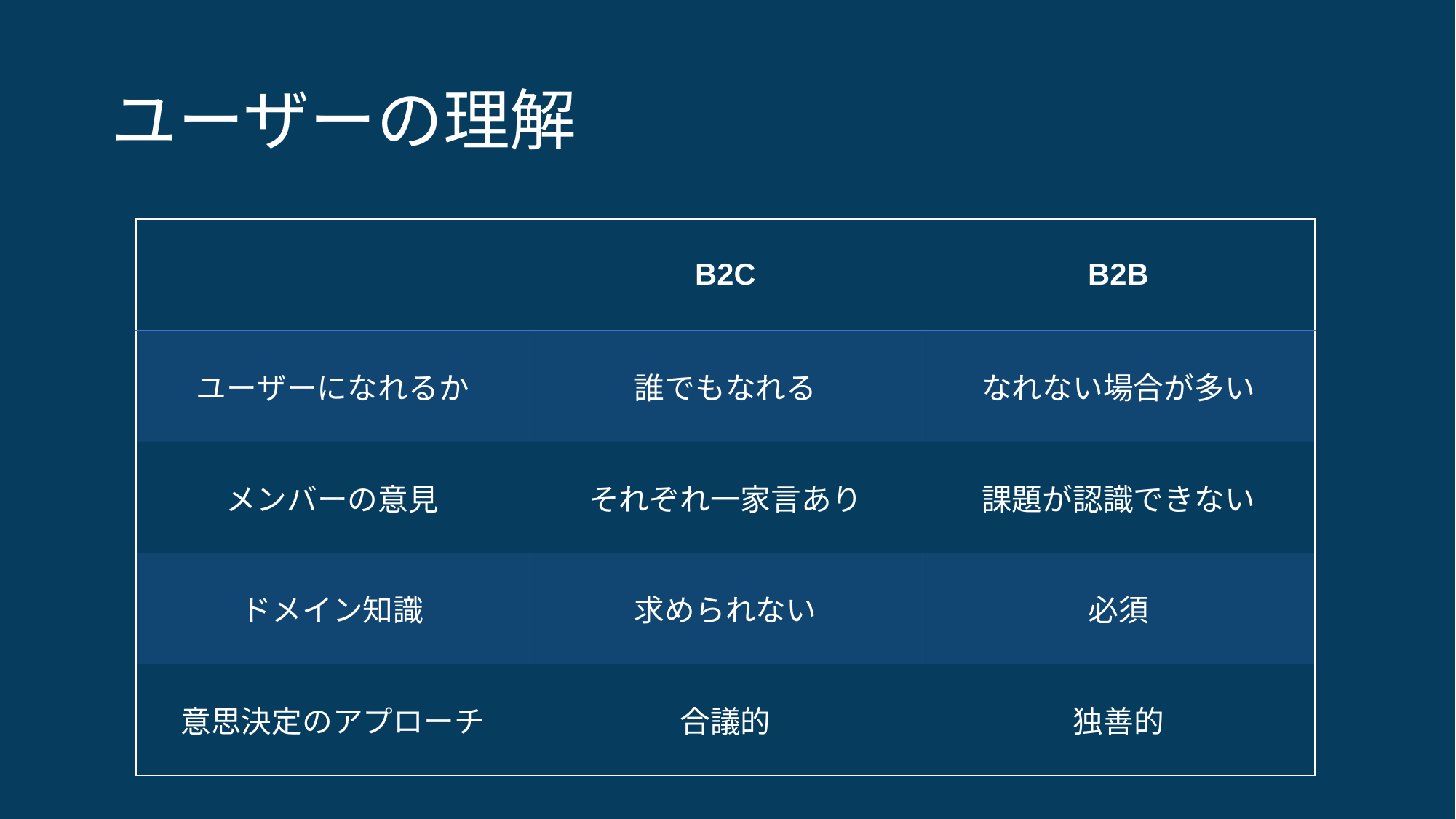

# ユーザーの理解
|  | B2C | B2B |
| --- | --- | --- |
| ユーザーになれるか | 誰でもなれる | なれない場合が多い |
| メンバーの意見 | それぞれ一家言あり | 課題が認識できない |
| ドメイン知識 | 求められない | 必須 |
| 意思決定のアプローチ | 合議的 | 独善的 |